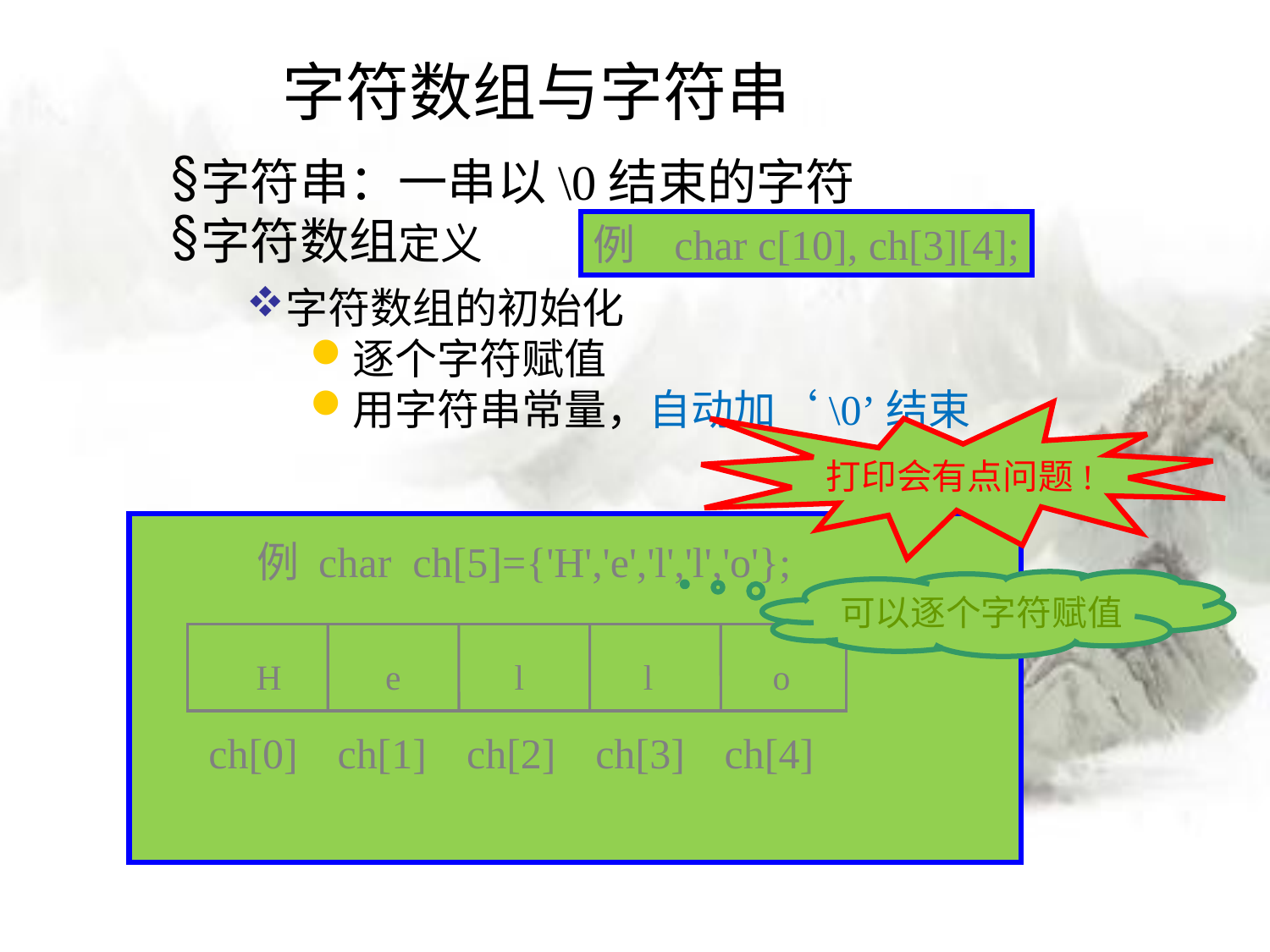

# 字符数组与字符串
字符串：一串以\0结束的字符
字符数组定义
例   char c[10], ch[3][4];
字符数组的初始化
逐个字符赋值
用字符串常量，自动加‘\0’结束
打印会有点问题!

           例 char  ch[5]={'H','e','l','l','o'};

可以逐个字符赋值

H
e
l
l
o
ch[0]
ch[1]
ch[2]
ch[3]
ch[4]